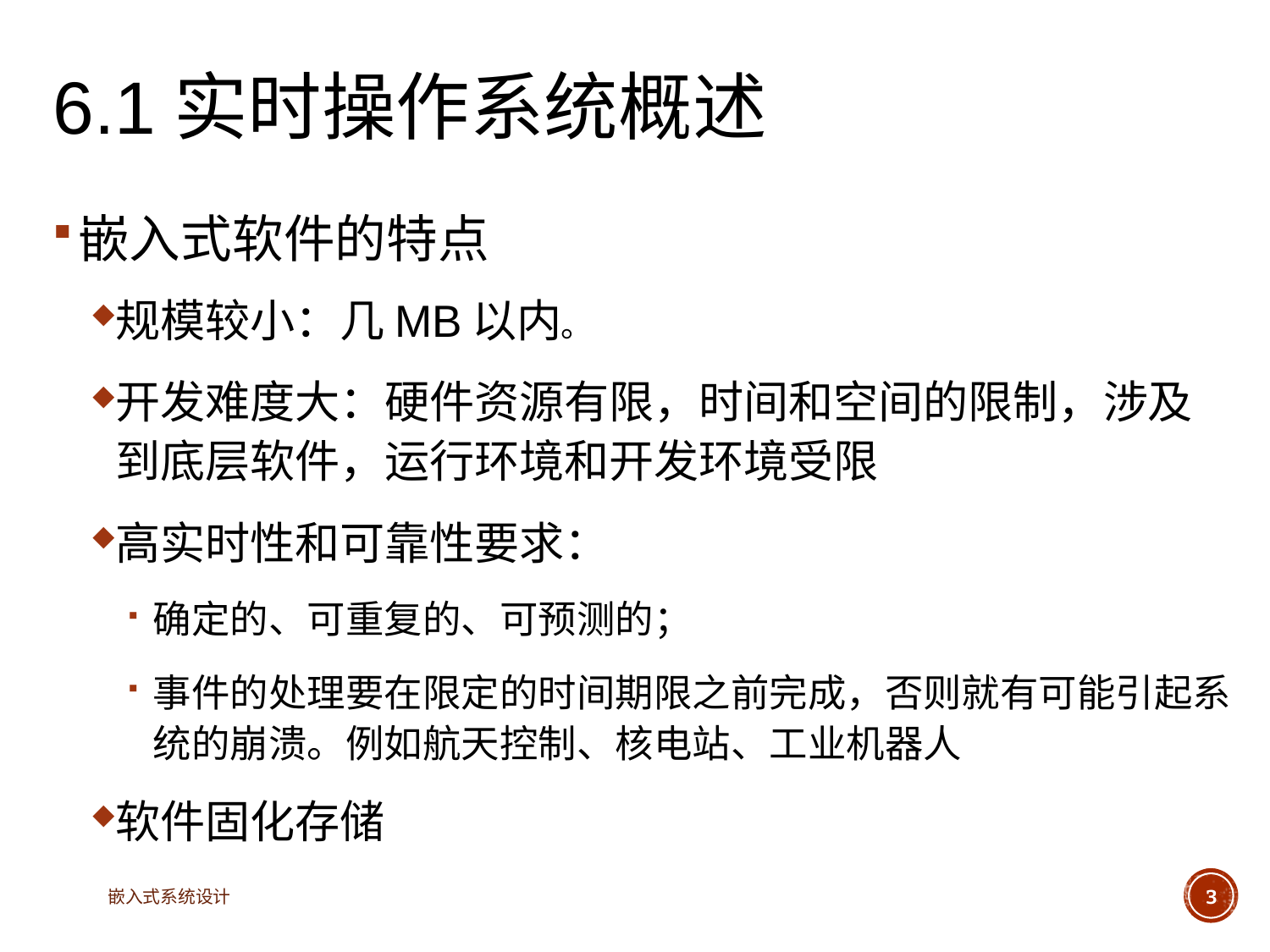

# 6.1实时操作系统概述
嵌入式软件的特点
规模较小：几MB以内。
开发难度大：硬件资源有限，时间和空间的限制，涉及到底层软件，运行环境和开发环境受限
高实时性和可靠性要求：
确定的、可重复的、可预测的；
事件的处理要在限定的时间期限之前完成，否则就有可能引起系统的崩溃。例如航天控制、核电站、工业机器人
软件固化存储
嵌入式系统设计
3